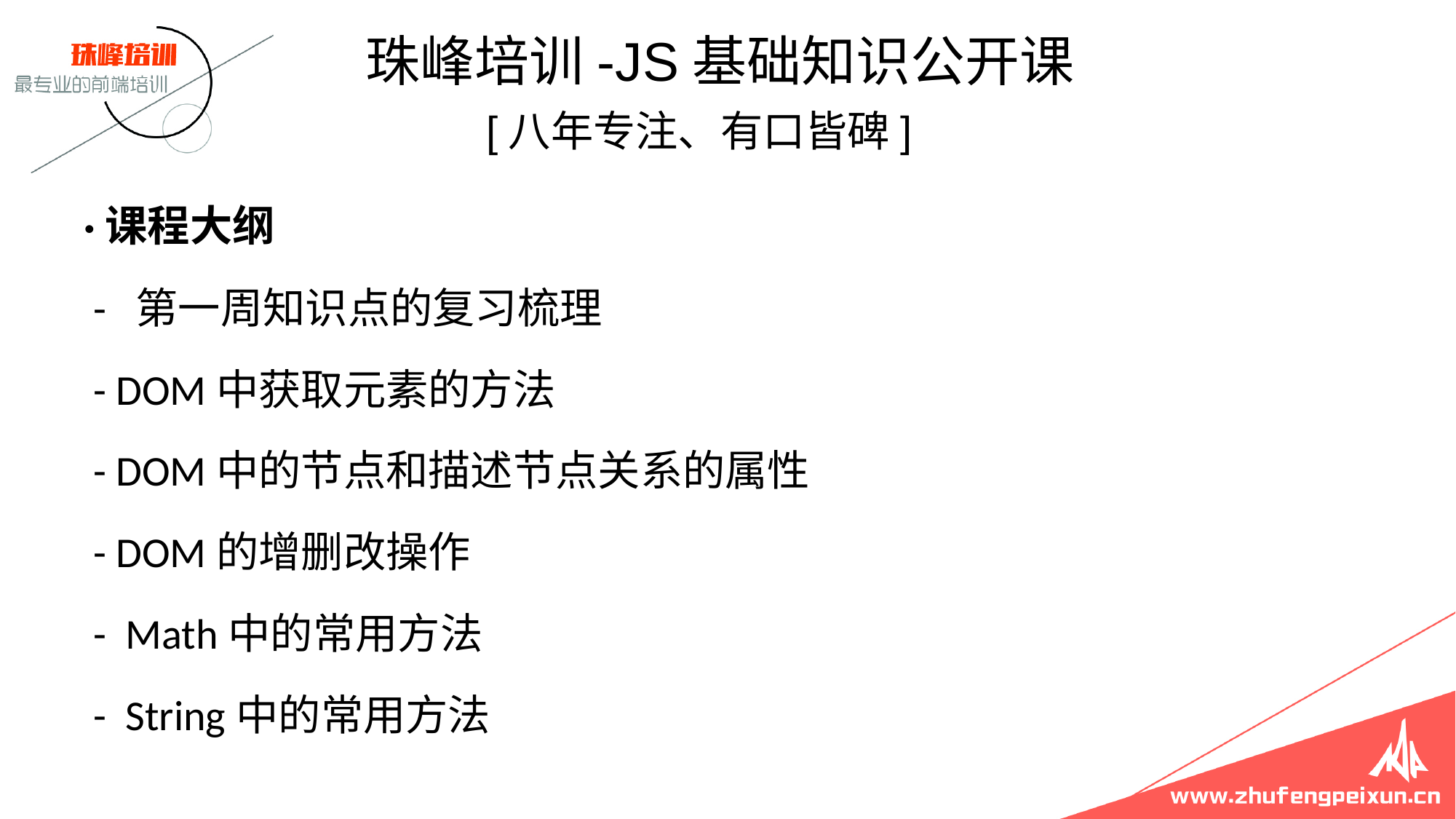

珠峰培训-JS基础知识公开课
        [八年专注、有口皆碑]
  ·课程大纲
   -  第一周知识点的复习梳理
   - DOM中获取元素的方法
   - DOM中的节点和描述节点关系的属性
   - DOM的增删改操作
   -  Math中的常用方法
   -  String中的常用方法